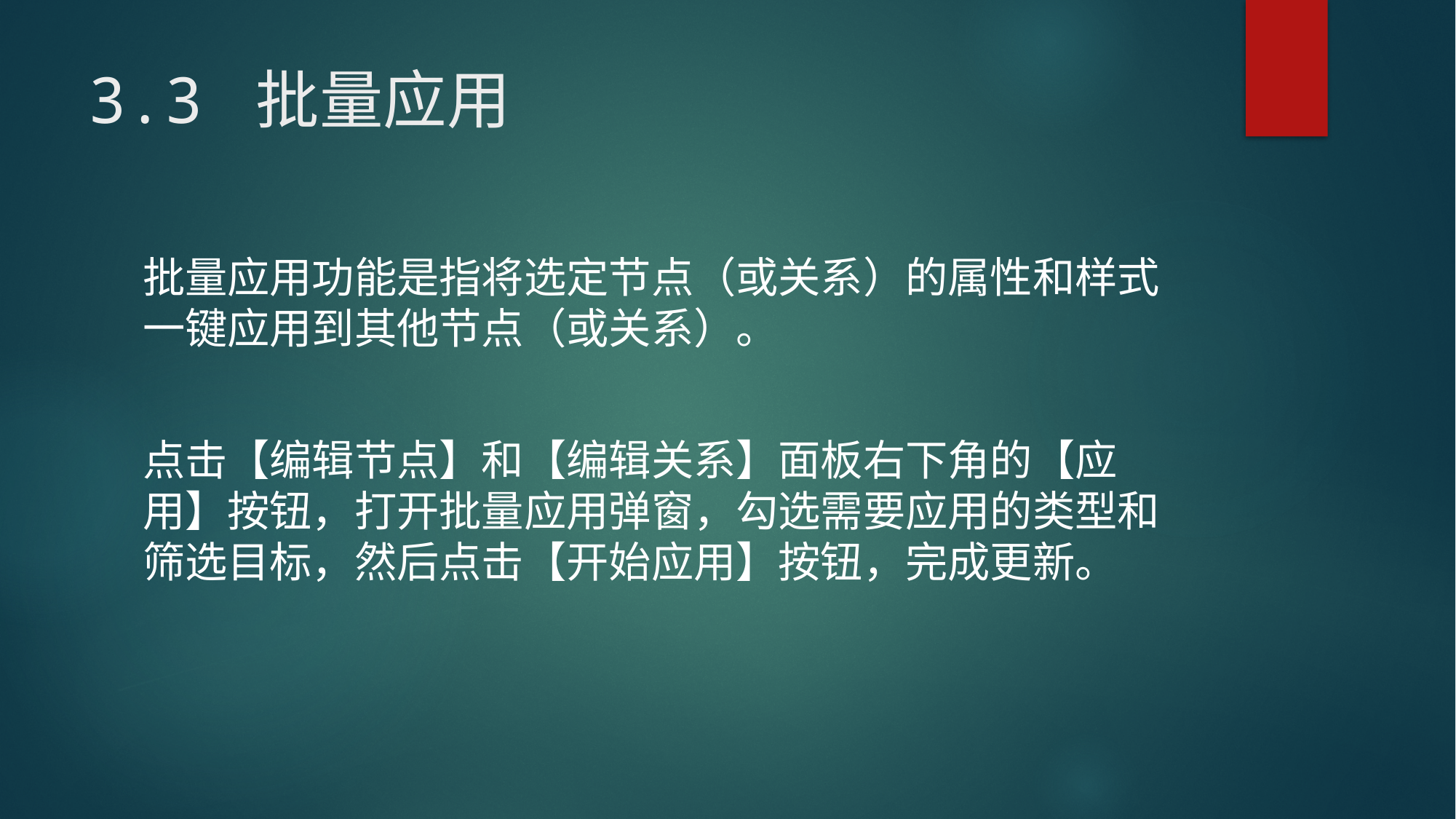

# 3.3 批量应用
批量应用功能是指将选定节点（或关系）的属性和样式一键应用到其他节点（或关系）。

点击【编辑节点】和【编辑关系】面板右下角的【应用】按钮，打开批量应用弹窗，勾选需要应用的类型和筛选目标，然后点击【开始应用】按钮，完成更新。